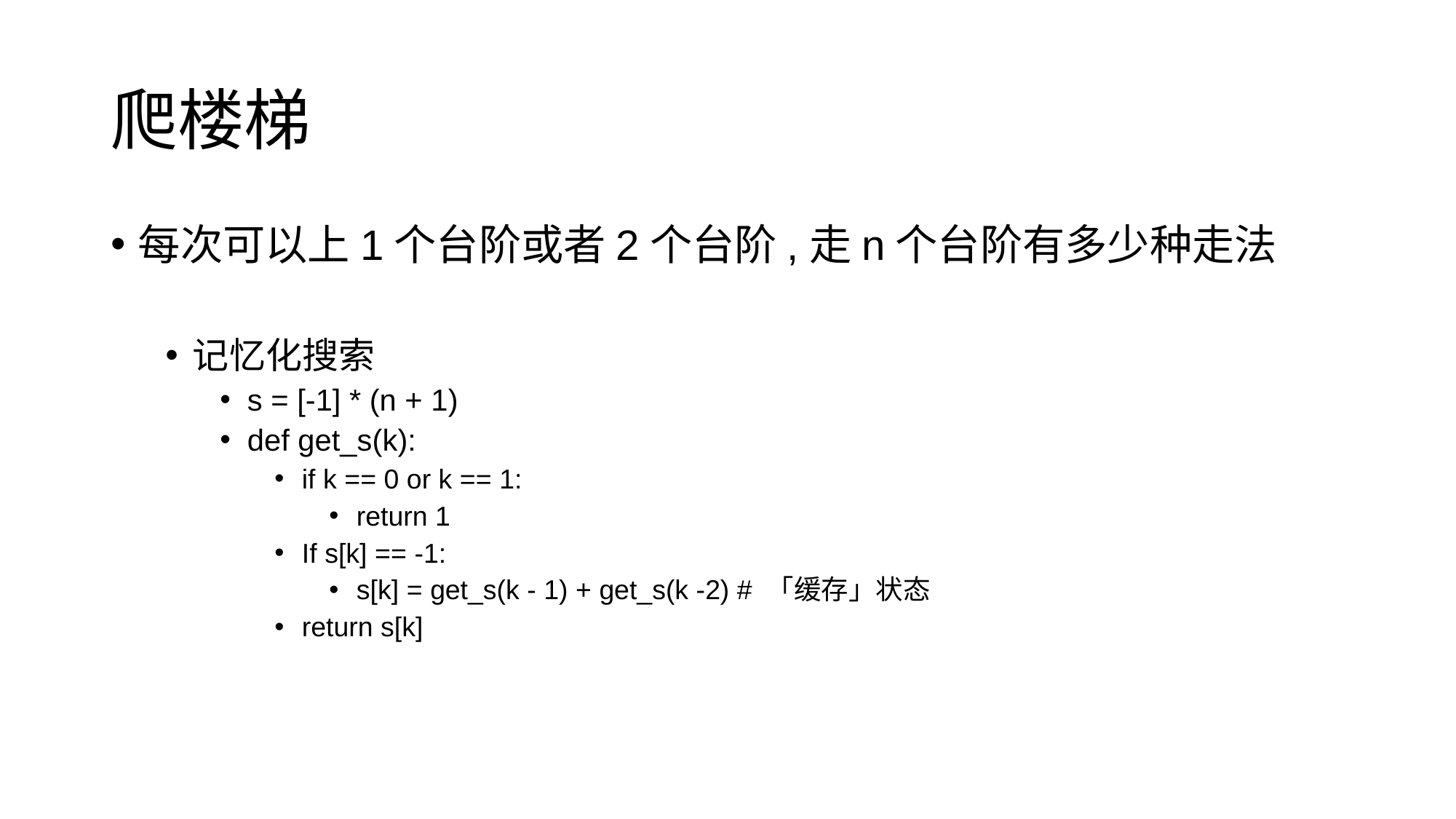

# 爬楼梯
每次可以上1个台阶或者2个台阶,走n个台阶有多少种走法

记忆化搜索
s = [-1] * (n + 1)
def get_s(k):
if k == 0 or k == 1:
return 1
If s[k] == -1:
s[k] = get_s(k - 1) + get_s(k -2) # 「缓存」状态
return s[k]